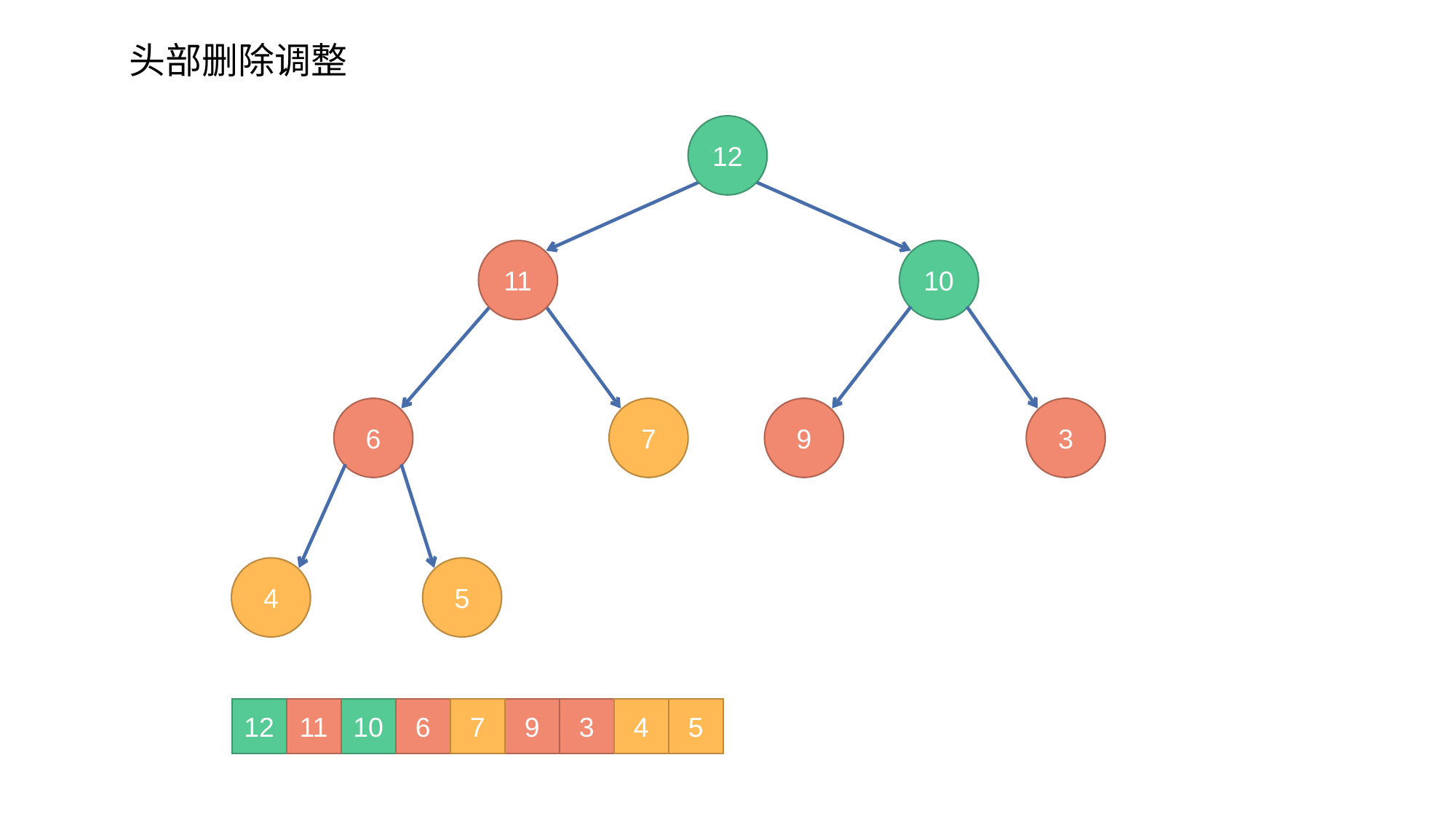

头部删除调整
12
11
10
6
7
9
3
4
5
12
11
10
6
7
9
3
4
5